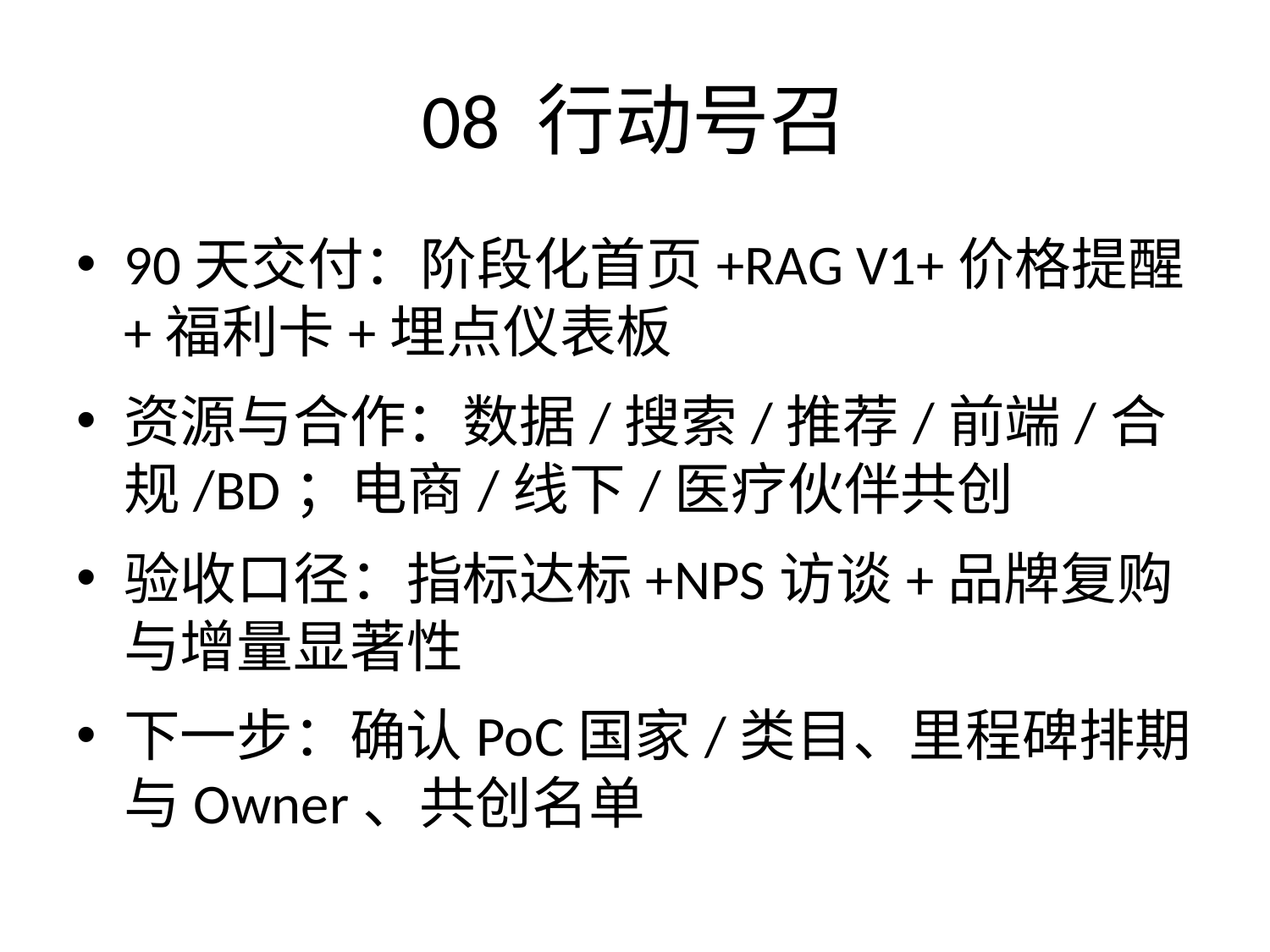

# 08 行动号召
90天交付：阶段化首页+RAG V1+价格提醒+福利卡+埋点仪表板
资源与合作：数据/搜索/推荐/前端/合规/BD；电商/线下/医疗伙伴共创
验收口径：指标达标+NPS访谈+品牌复购与增量显著性
下一步：确认PoC国家/类目、里程碑排期与Owner、共创名单